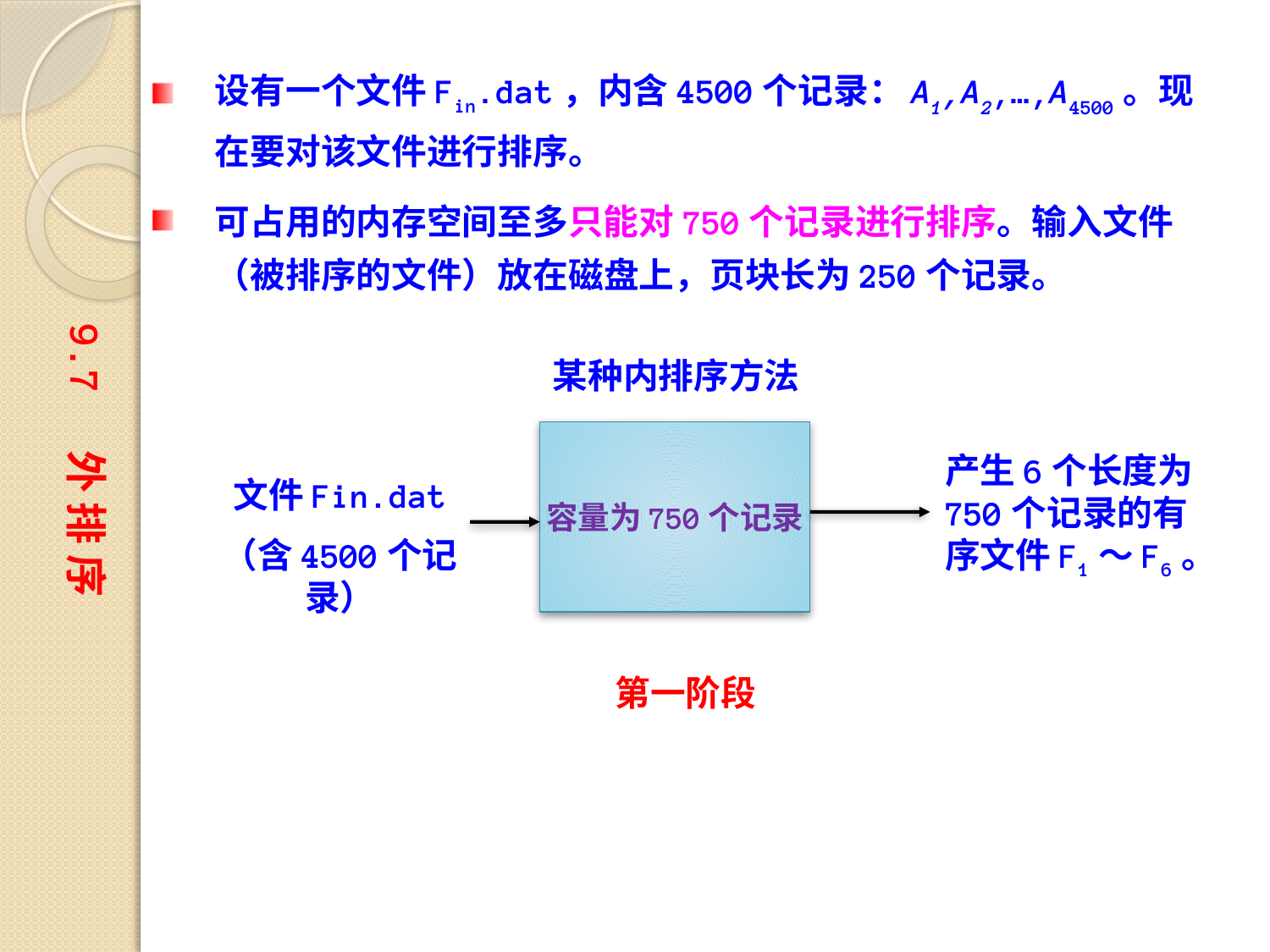

设有一个文件Fin.dat，内含4500个记录：A1,A2,…,A4500。现在要对该文件进行排序。
可占用的内存空间至多只能对750个记录进行排序。输入文件（被排序的文件）放在磁盘上，页块长为250个记录。
9.7  外 排 序
某种内排序方法
容量为750个记录
产生6个长度为750个记录的有序文件F1～F6。
文件Fin.dat
（含4500个记录）

第一阶段